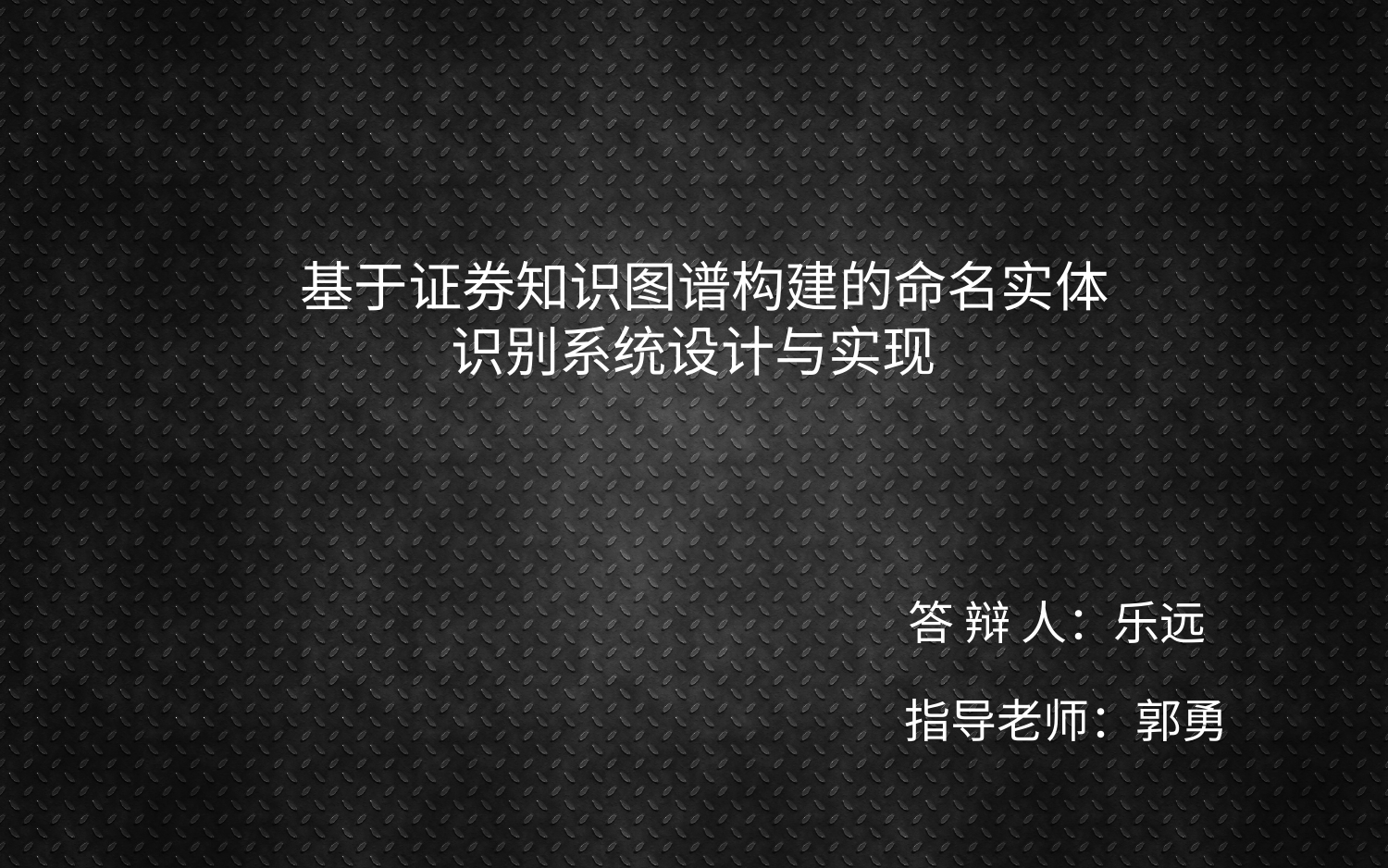

基于证券知识图谱构建的命名实体
识别系统设计与实现
答 辩 人：乐远
指导老师：郭勇